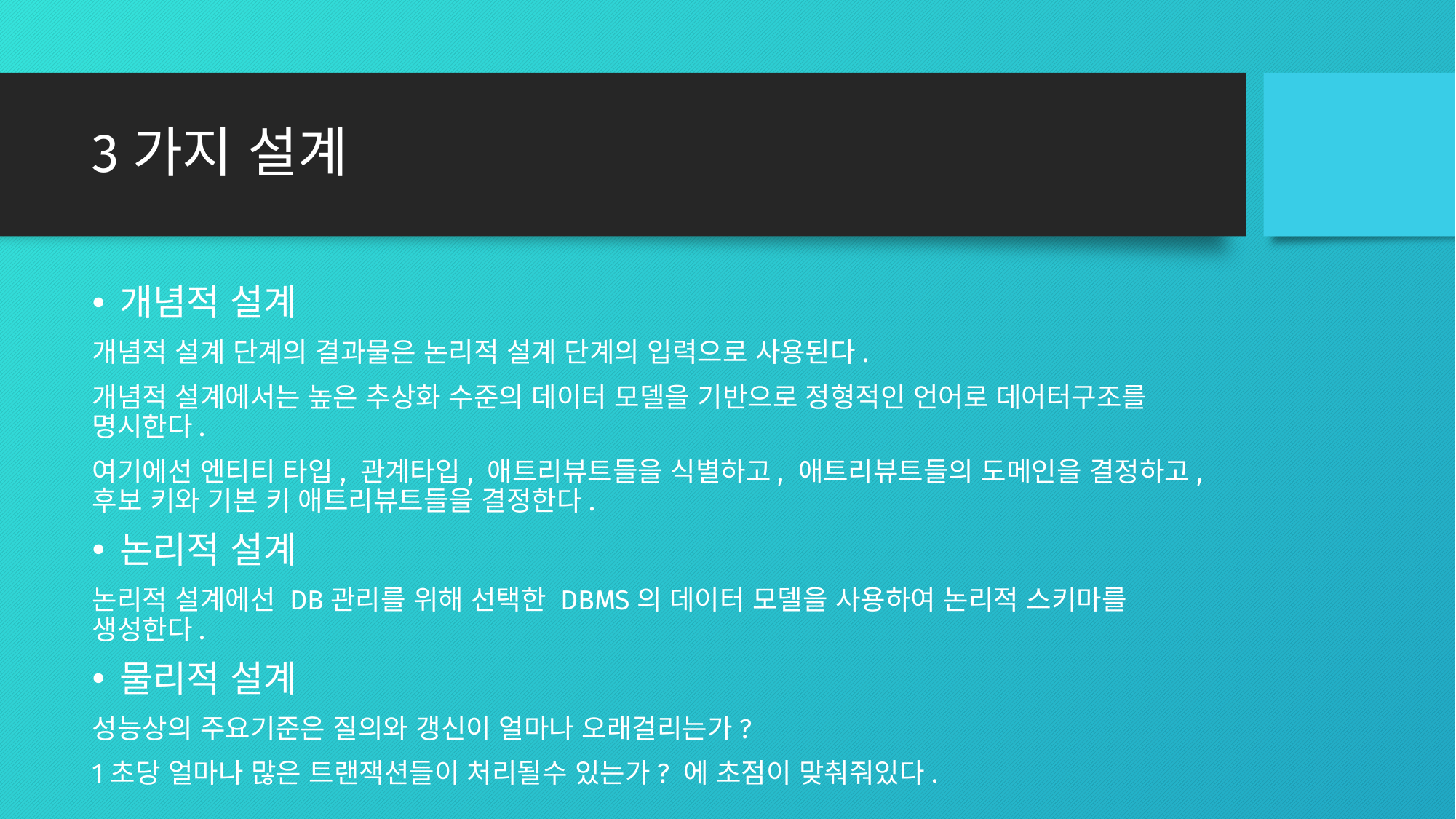

# 3가지 설계
개념적 설계
개념적 설계 단계의 결과물은 논리적 설계 단계의 입력으로 사용된다.
개념적 설계에서는 높은 추상화 수준의 데이터 모델을 기반으로 정형적인 언어로 데어터구조를 명시한다.
여기에선 엔티티 타입, 관계타입, 애트리뷰트들을 식별하고, 애트리뷰트들의 도메인을 결정하고, 후보 키와 기본 키 애트리뷰트들을 결정한다.
논리적 설계
논리적 설계에선 DB관리를 위해 선택한 DBMS의 데이터 모델을 사용하여 논리적 스키마를    생성한다.
물리적 설계
성능상의 주요기준은 질의와 갱신이 얼마나 오래걸리는가?
1초당 얼마나 많은 트랜잭션들이 처리될수 있는가? 에 초점이 맞춰줘있다.